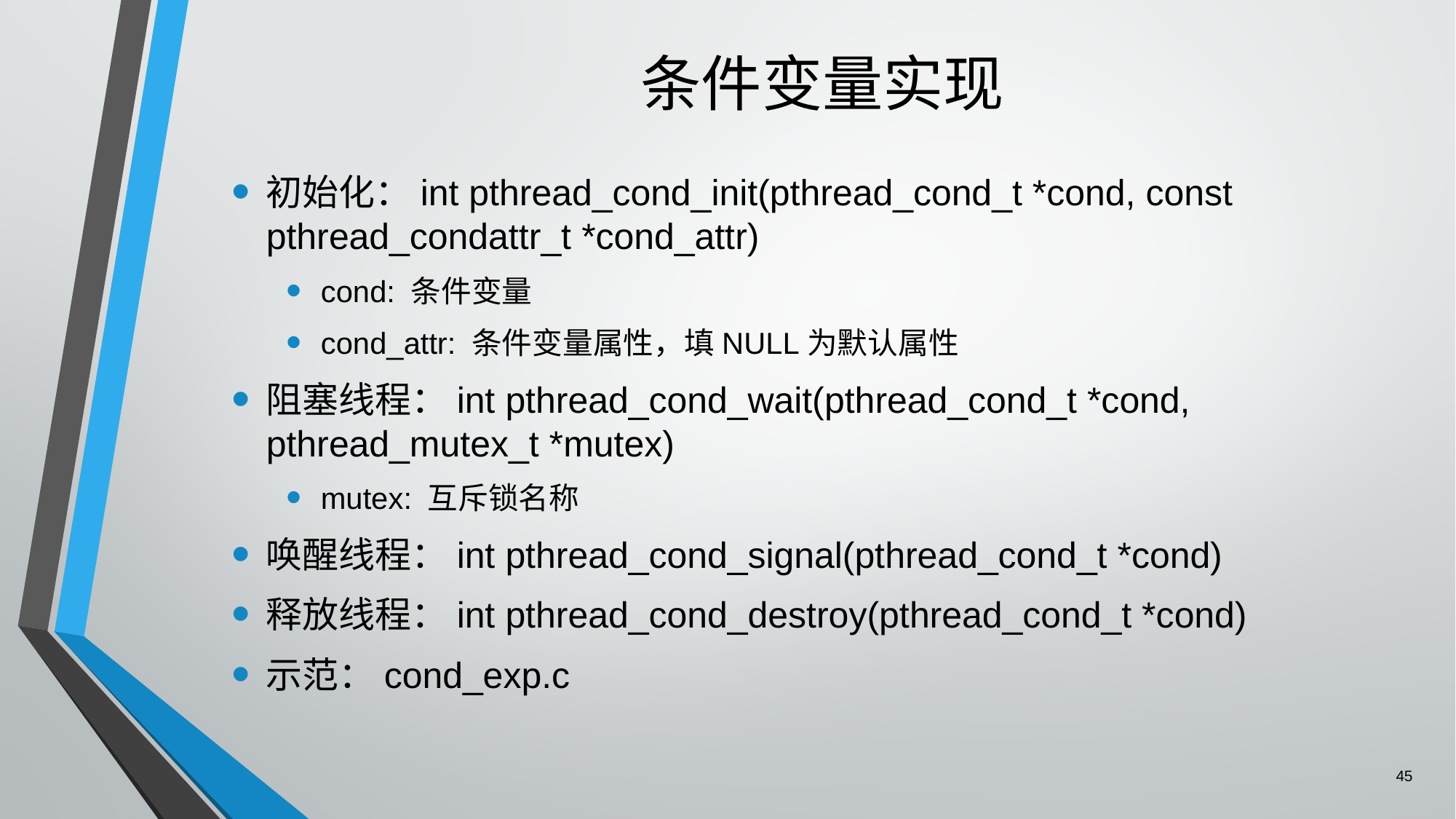

# 条件变量实现
初始化：int pthread_cond_init(pthread_cond_t *cond, const pthread_condattr_t *cond_attr)
cond: 条件变量
cond_attr: 条件变量属性，填NULL为默认属性
阻塞线程：int pthread_cond_wait(pthread_cond_t *cond, pthread_mutex_t *mutex)
mutex: 互斥锁名称
唤醒线程：int pthread_cond_signal(pthread_cond_t *cond)
释放线程：int pthread_cond_destroy(pthread_cond_t *cond)
示范：cond_exp.c
45